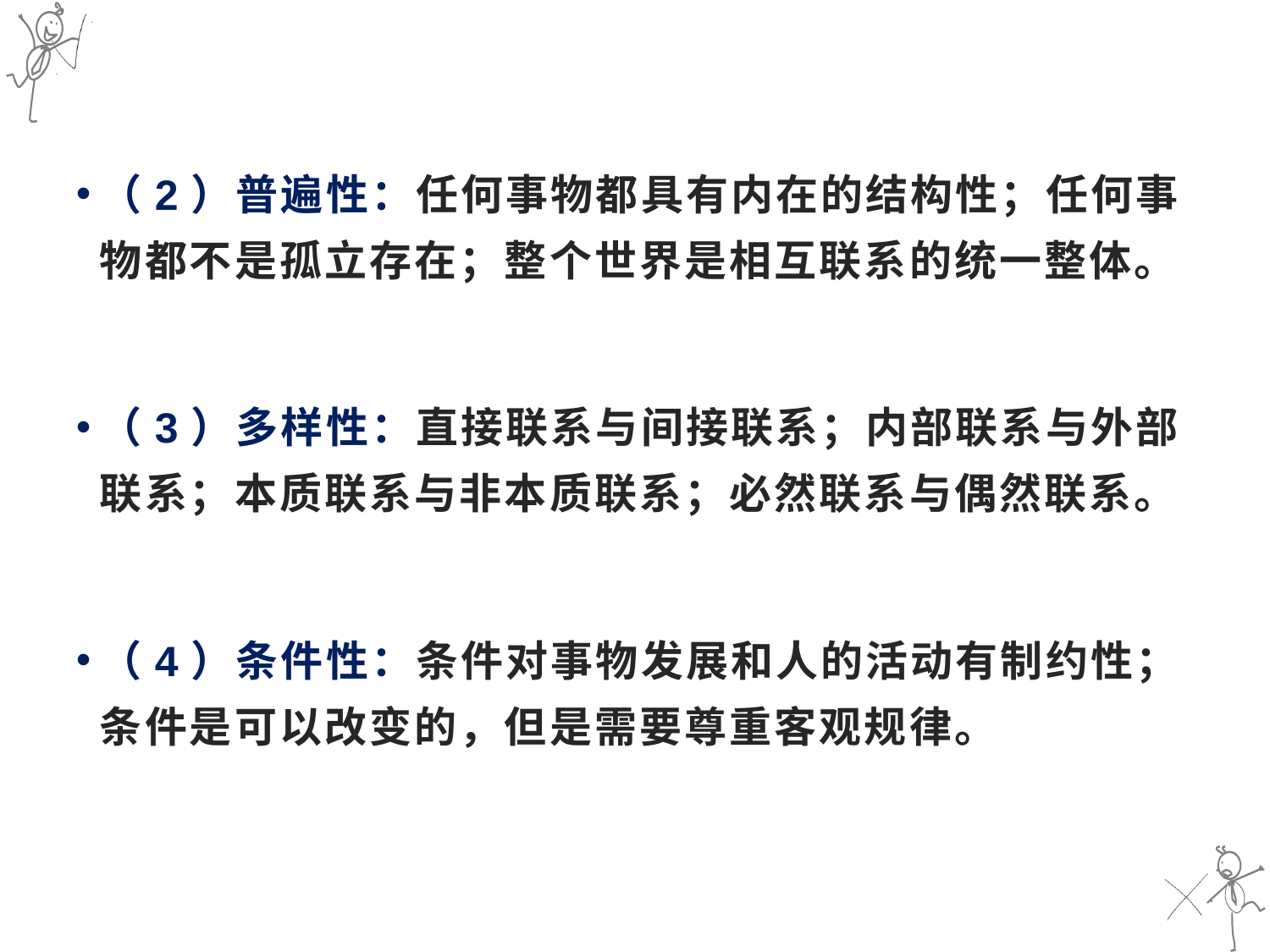

（2）普遍性：任何事物都具有内在的结构性；任何事物都不是孤立存在；整个世界是相互联系的统一整体。

（3）多样性：直接联系与间接联系；内部联系与外部联系；本质联系与非本质联系；必然联系与偶然联系。

（4）条件性：条件对事物发展和人的活动有制约性；条件是可以改变的，但是需要尊重客观规律。